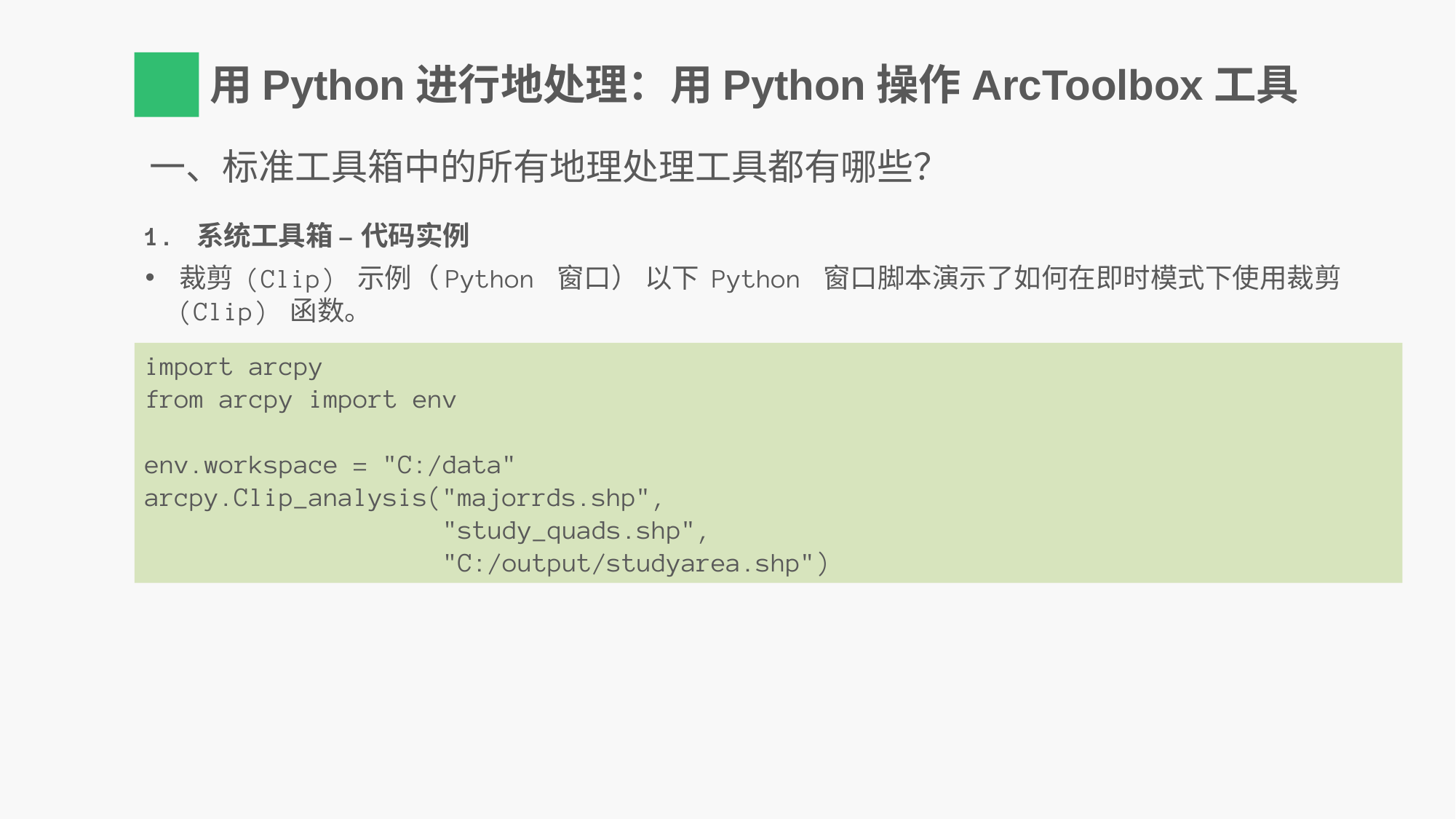

一、标准工具箱中的所有地理处理工具都有哪些？
1. 系统工具箱-代码实例
裁剪 (Clip) 示例（Python 窗口） 以下 Python 窗口脚本演示了如何在即时模式下使用裁剪 (Clip) 函数。
import arcpy
from arcpy import env

env.workspace = "C:/data"
arcpy.Clip_analysis("majorrds.shp",
                    "study_quads.shp",
                    "C:/output/studyarea.shp")